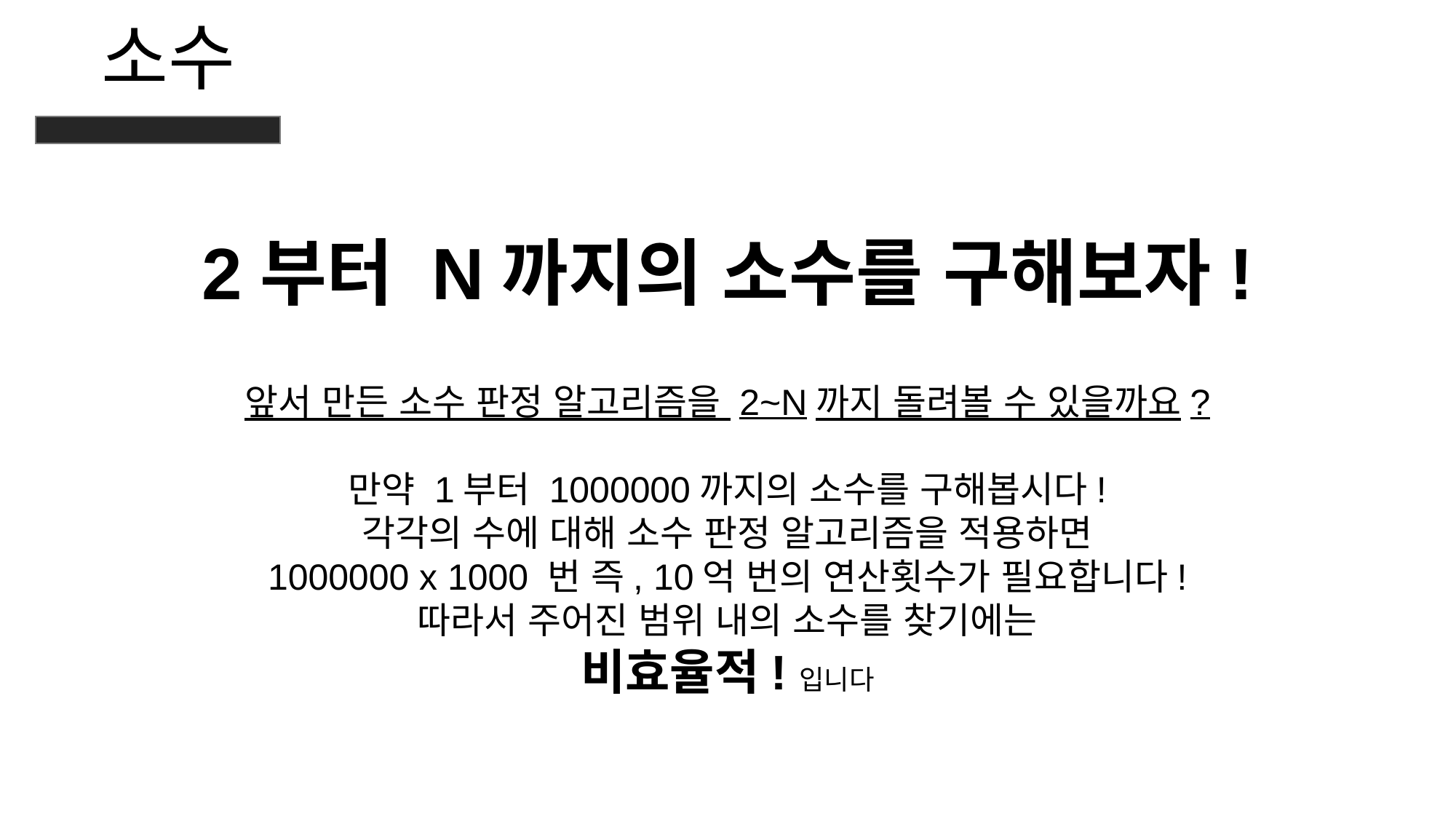

소수

2부터 N까지의 소수를 구해보자!
앞서 만든 소수 판정 알고리즘을 2~N까지 돌려볼 수 있을까요?

만약 1부터 1000000까지의 소수를 구해봅시다!
각각의 수에 대해 소수 판정 알고리즘을 적용하면
1000000 x 1000 번 즉, 10억 번의 연산횟수가 필요합니다!
따라서 주어진 범위 내의 소수를 찾기에는
비효율적!입니다